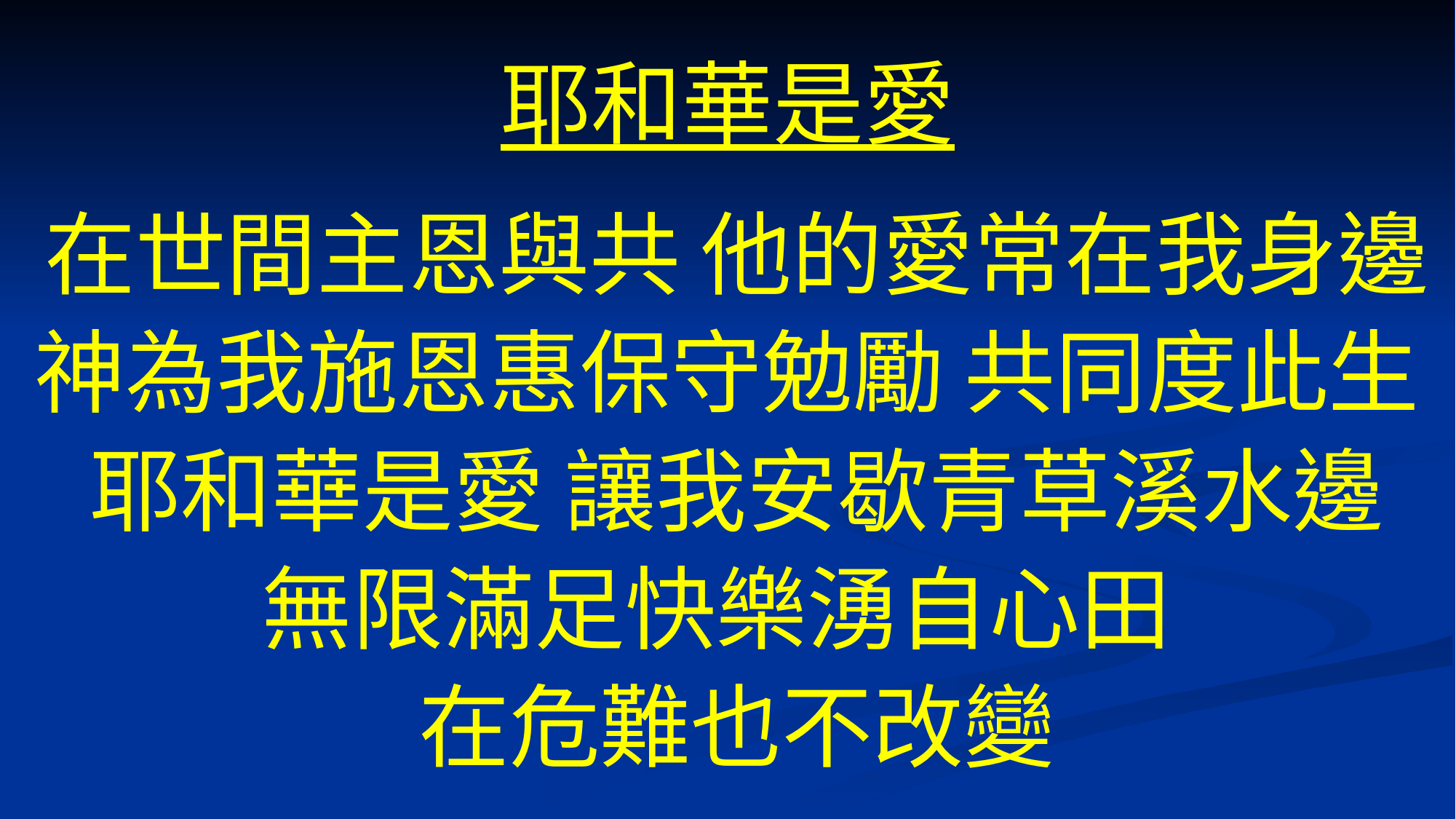

# 耶和華是愛
在世間主恩與共 他的愛常在我身邊
神為我施恩惠保守勉勵 共同度此生
耶和華是愛 讓我安歇青草溪水邊
無限滿足快樂湧自心田
在危難也不改變